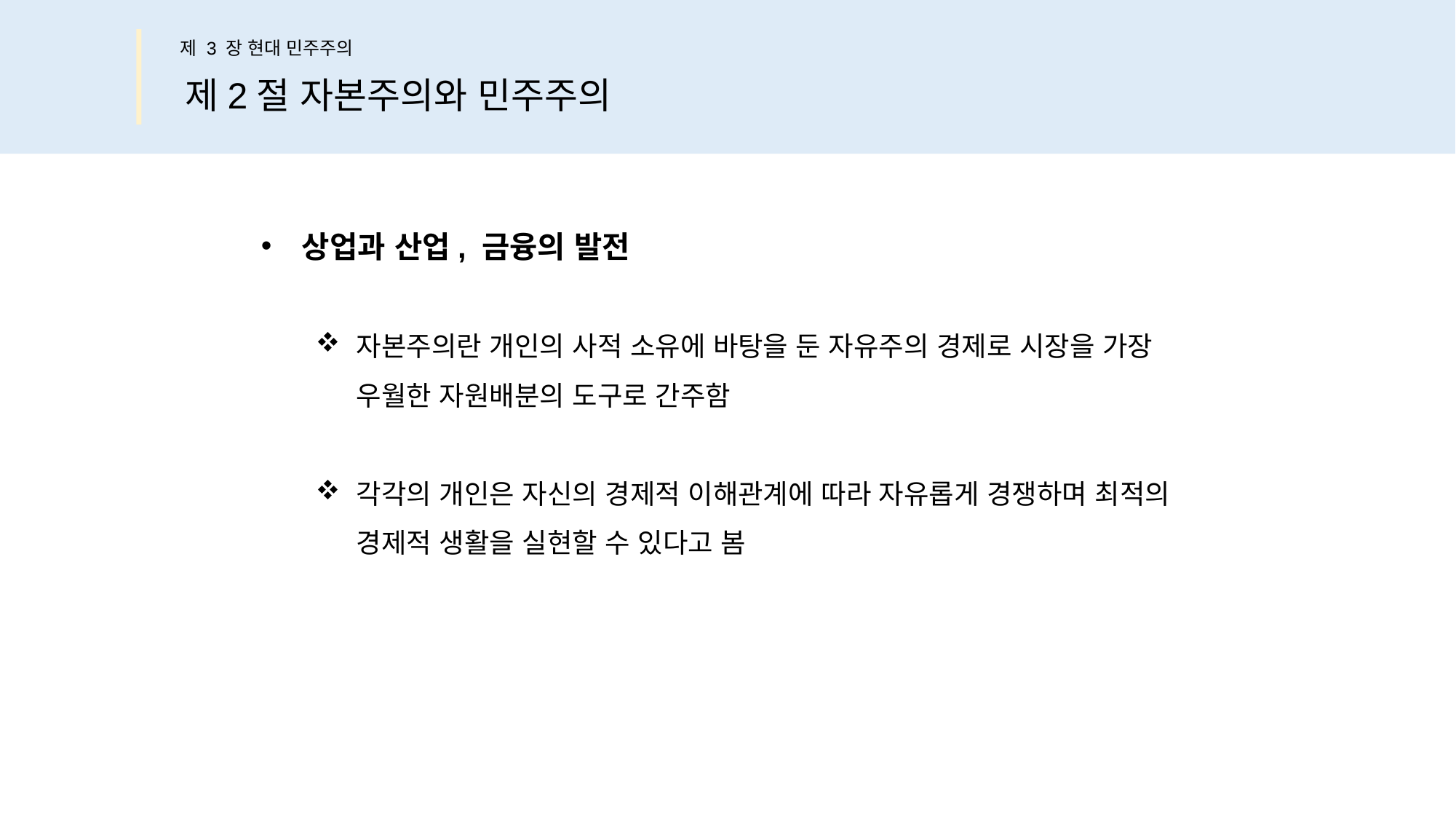

제 3 장 현대 민주주의
제2절 자본주의와 민주주의
상업과 산업, 금융의 발전

자본주의란 개인의 사적 소유에 바탕을 둔 자유주의 경제로 시장을 가장
우월한 자원배분의 도구로 간주함

각각의 개인은 자신의 경제적 이해관계에 따라 자유롭게 경쟁하며 최적의
경제적 생활을 실현할 수 있다고 봄